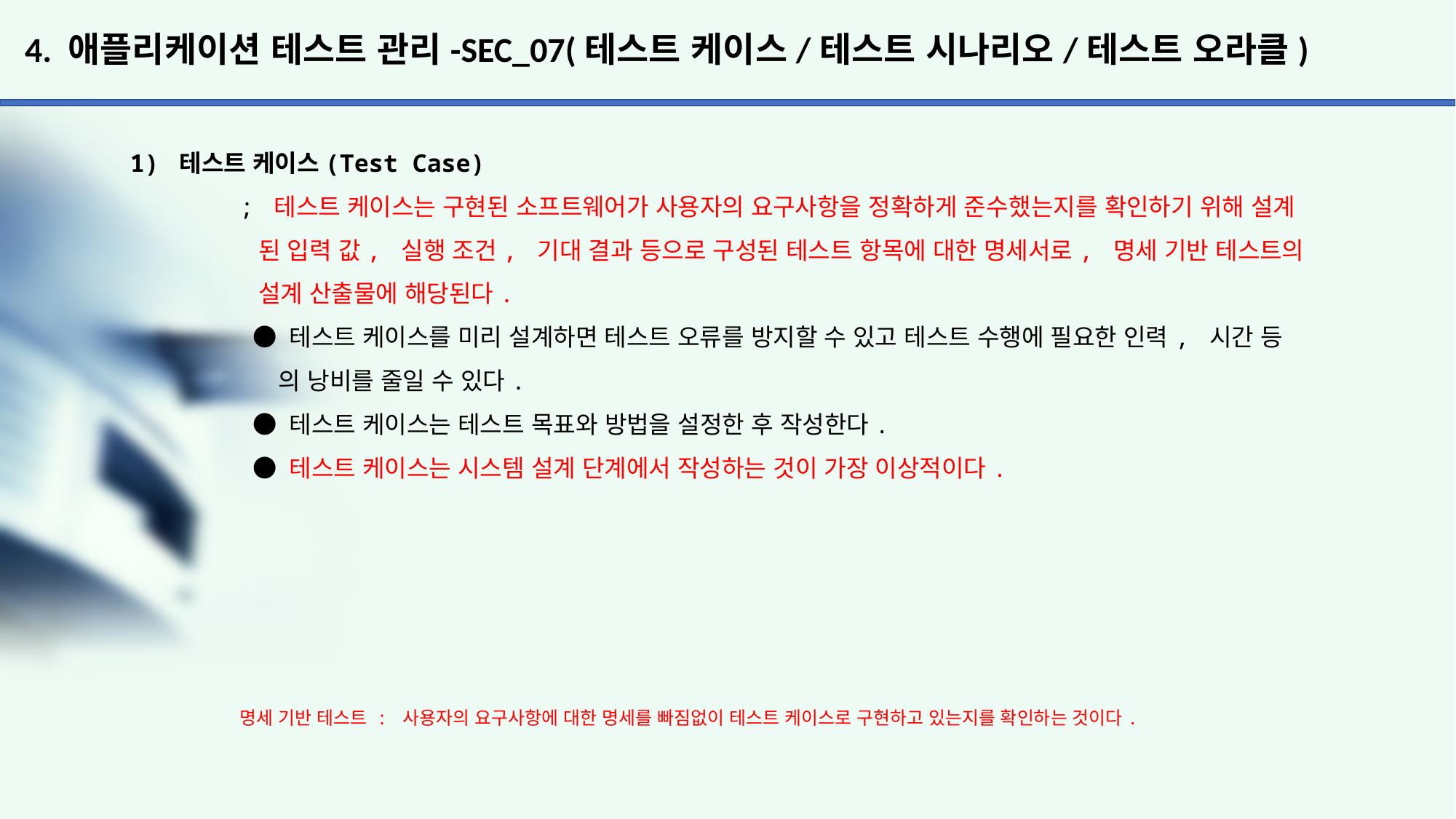

# 4. 애플리케이션 테스트 관리-SEC_07(테스트 케이스/테스트 시나리오/테스트 오라클)
1) 테스트 케이스(Test Case)
	; 테스트 케이스는 구현된 소프트웨어가 사용자의 요구사항을 정확하게 준수했는지를 확인하기 위해 설계
	  된 입력 값, 실행 조건, 기대 결과 등으로 구성된 테스트 항목에 대한 명세서로, 명세 기반 테스트의
	  설계 산출물에 해당된다.
 	  ● 테스트 케이스를 미리 설계하면 테스트 오류를 방지할 수 있고 테스트 수행에 필요한 인력, 시간 등
	     의 낭비를 줄일 수 있다.
 	  ● 테스트 케이스는 테스트 목표와 방법을 설정한 후 작성한다.
 	  ● 테스트 케이스는 시스템 설계 단계에서 작성하는 것이 가장 이상적이다.
명세 기반 테스트 : 사용자의 요구사항에 대한 명세를 빠짐없이 테스트 케이스로 구현하고 있는지를 확인하는 것이다.